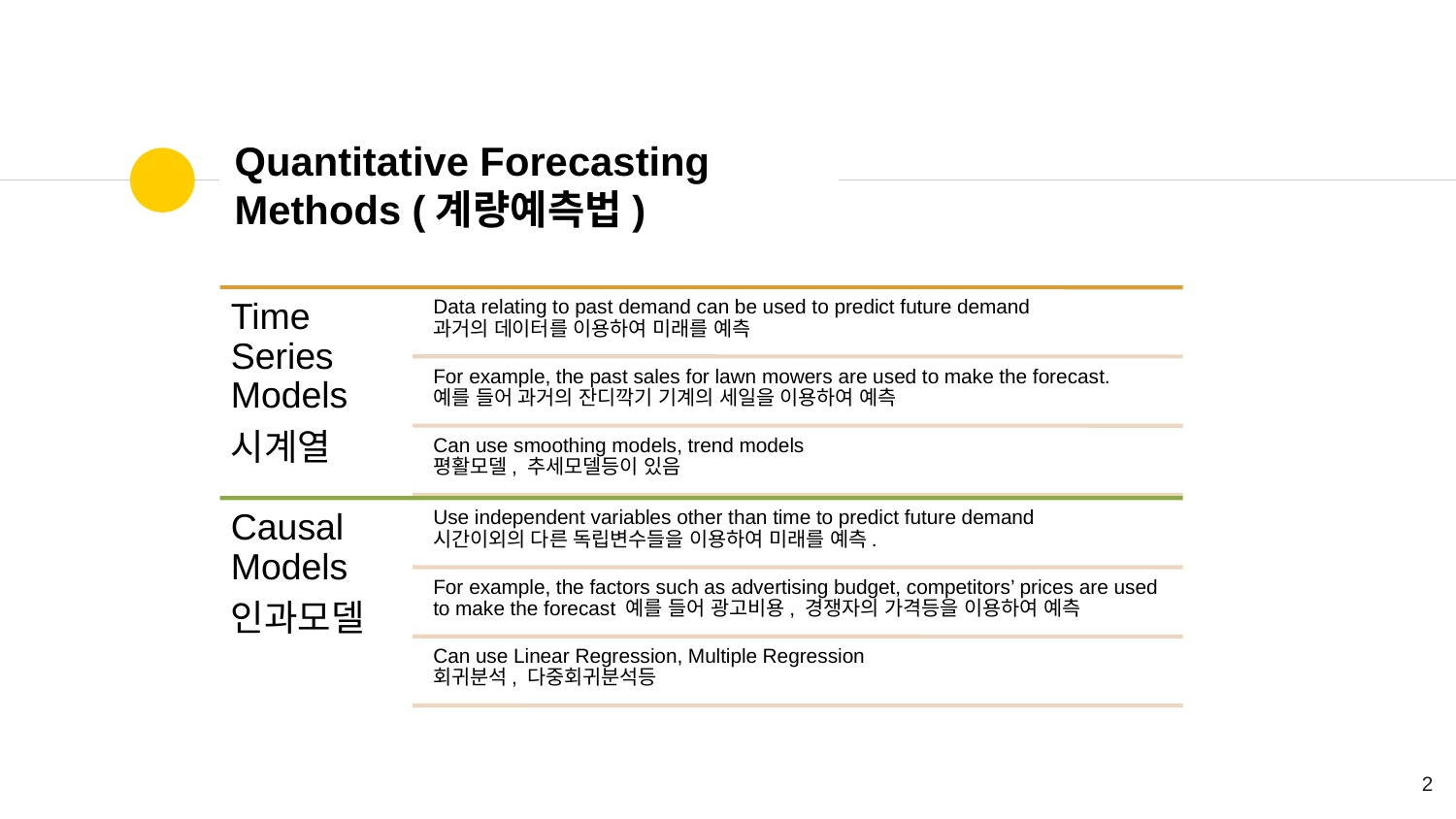

# Quantitative Forecasting Methods (계량예측법)
Time Series Models
시계열
Data relating to past demand can be used to predict future demand
과거의 데이터를 이용하여 미래를 예측
For example, the past sales for lawn mowers are used to make the forecast.
예를 들어 과거의 잔디깍기 기계의 세일을 이용하여 예측
Can use smoothing models, trend models
평활모델, 추세모델등이 있음
Causal Models
인과모델
Use independent variables other than time to predict future demand
시간이외의 다른 독립변수들을 이용하여 미래를 예측.
For example, the factors such as advertising budget, competitors’ prices are used to make the forecast 예를 들어 광고비용, 경쟁자의 가격등을 이용하여 예측
Can use Linear Regression, Multiple Regression
회귀분석, 다중회귀분석등
2